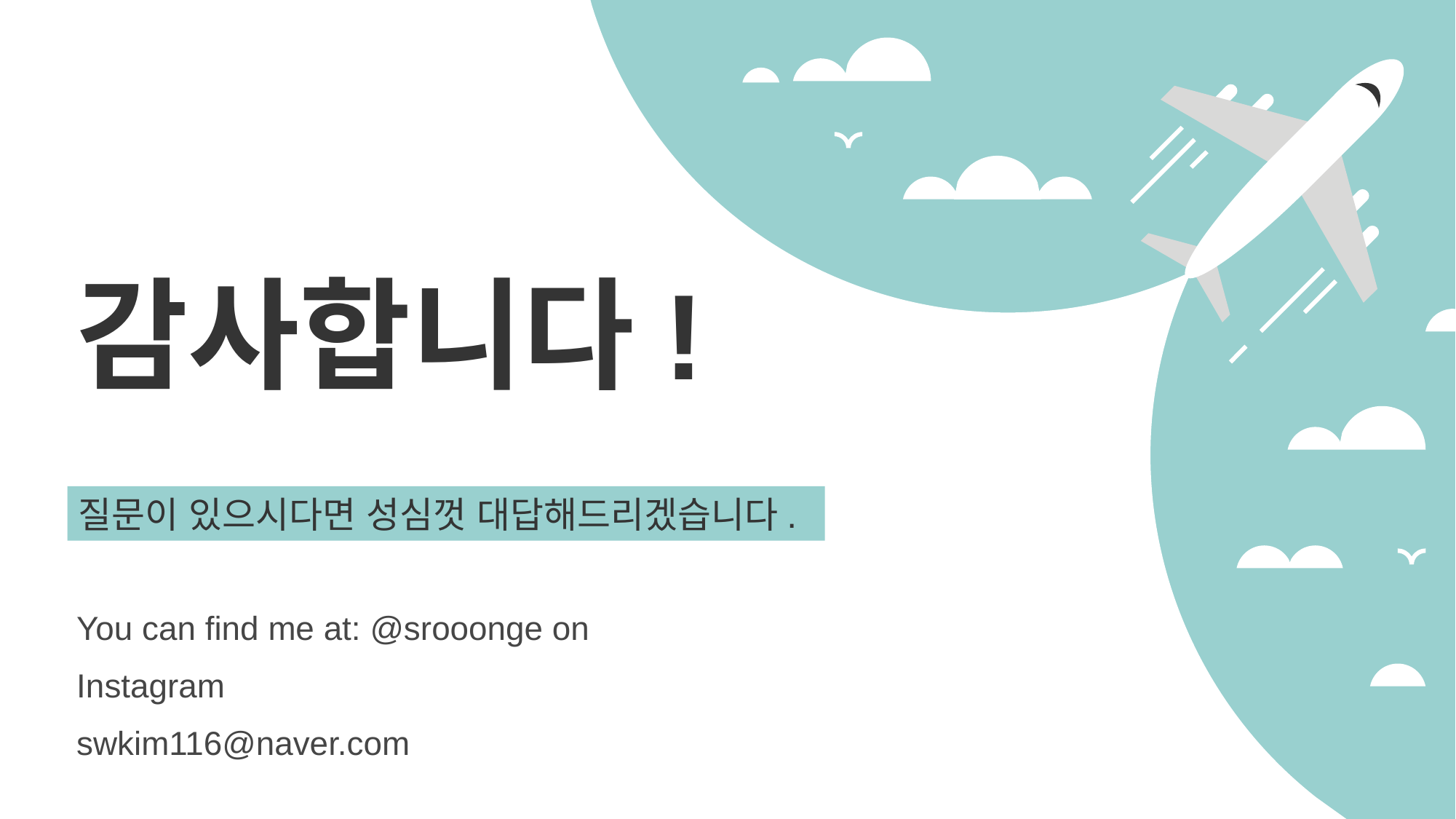

감사합니다!
질문이 있으시다면 성심껏 대답해드리겠습니다.
You can find me at: @srooonge on Instagram
swkim116@naver.com